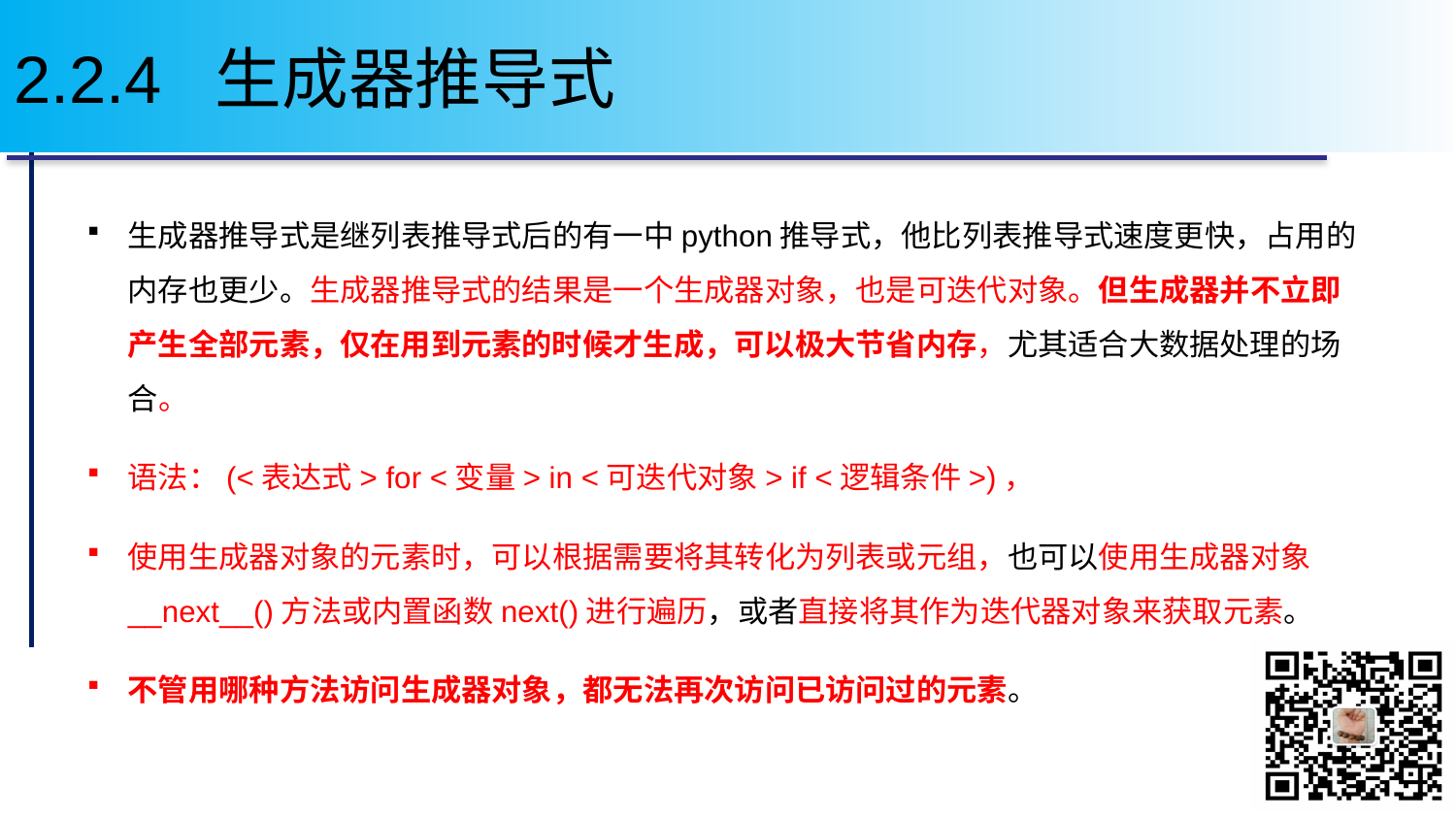

# 2.2.4  生成器推导式
生成器推导式是继列表推导式后的有一中python推导式，他比列表推导式速度更快，占用的内存也更少。生成器推导式的结果是一个生成器对象，也是可迭代对象。但生成器并不立即产生全部元素，仅在用到元素的时候才生成，可以极大节省内存，尤其适合大数据处理的场合。
语法：(<表达式> for <变量> in <可迭代对象> if <逻辑条件>)，
使用生成器对象的元素时，可以根据需要将其转化为列表或元组，也可以使用生成器对象__next__()方法或内置函数next()进行遍历，或者直接将其作为迭代器对象来获取元素。
不管用哪种方法访问生成器对象，都无法再次访问已访问过的元素。